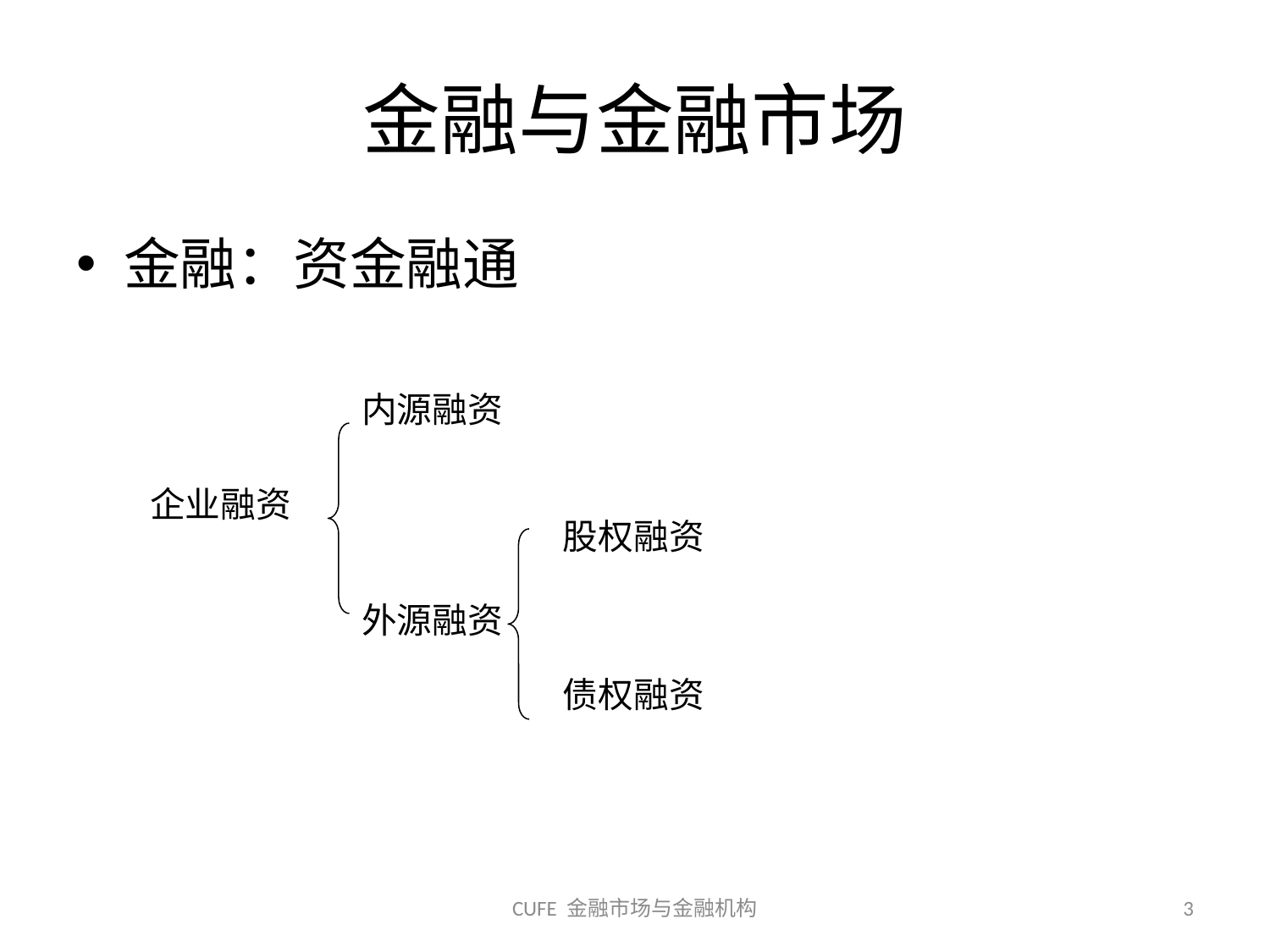

# 金融与金融市场
金融：资金融通
内源融资

企业融资
股权融资

外源融资
债权融资
CUFE 金融市场与金融机构
3